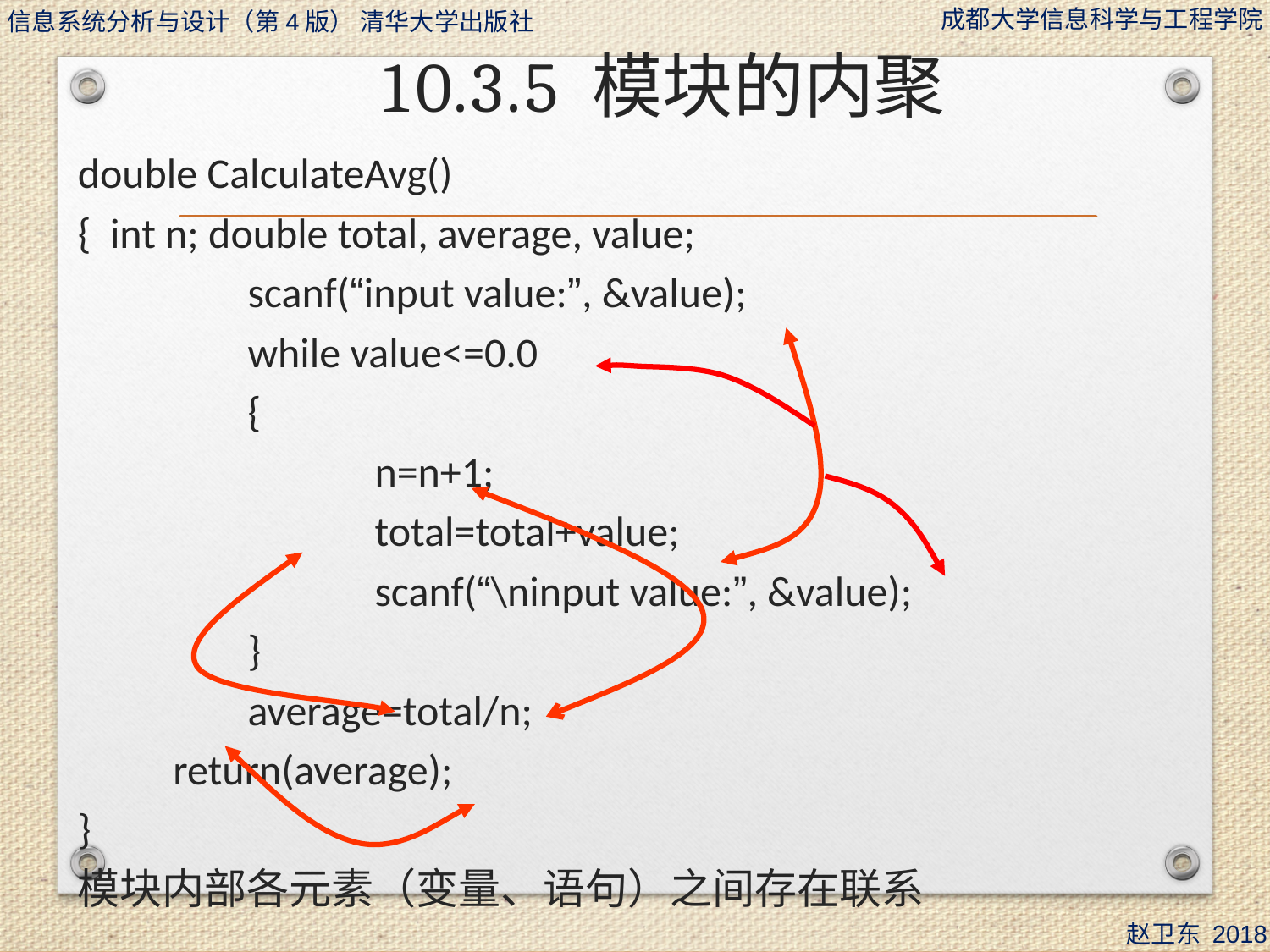

# 10.3.5 模块的内聚
double CalculateAvg()
{  int n; double total, average, value;
		scanf(“input value:”, &value);
		while value<=0.0
		{
			n=n+1;
			total=total+value;
			scanf(“\ninput value:”, &value);
		}
		average=total/n;
          return(average);
}
模块内部各元素（变量、语句）之间存在联系